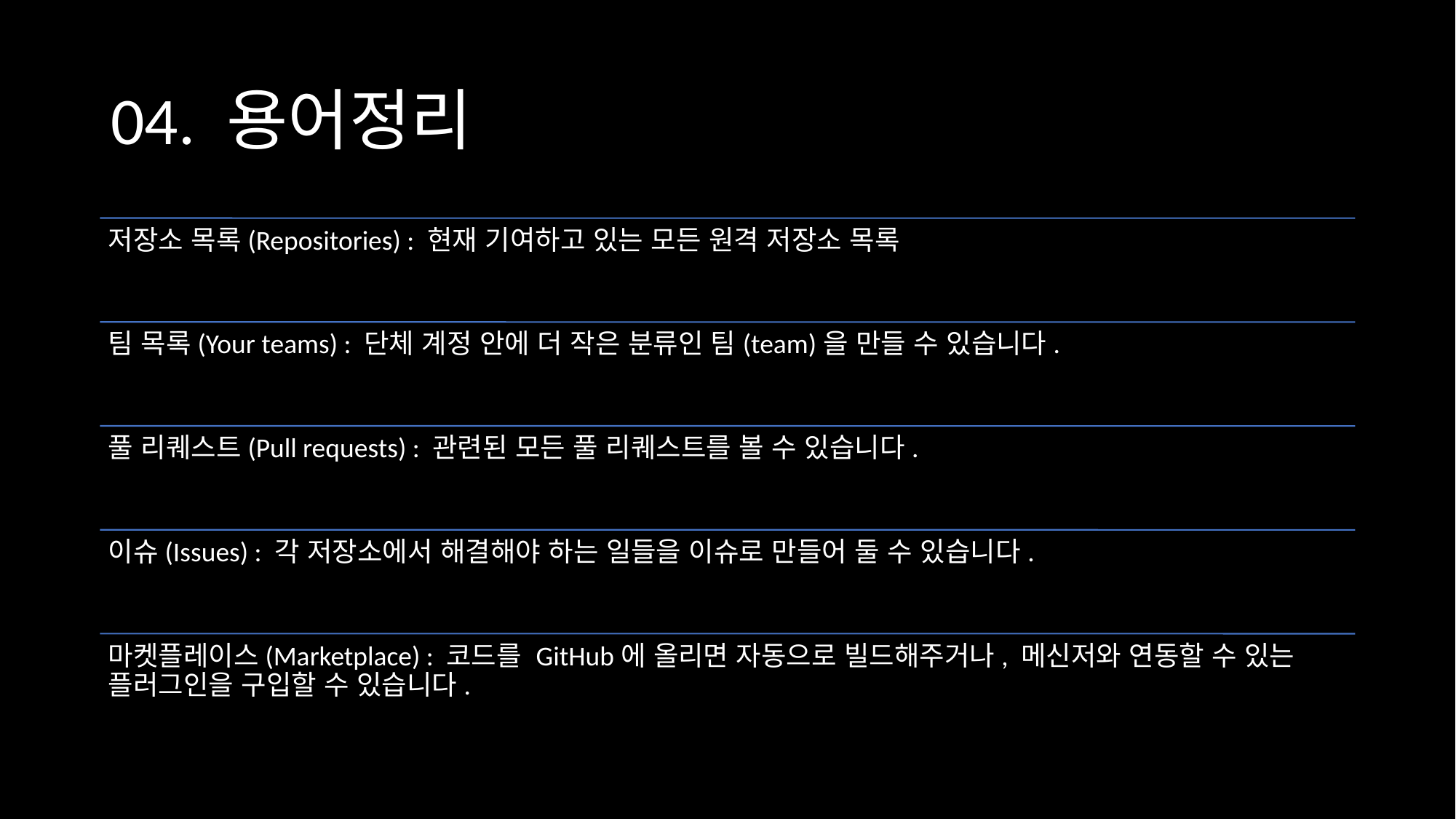

# 04. 용어정리
저장소 목록(Repositories) : 현재 기여하고 있는 모든 원격 저장소 목록
팀 목록(Your teams) : 단체 계정 안에 더 작은 분류인 팀(team)을 만들 수 있습니다.
풀 리퀘스트(Pull requests) : 관련된 모든 풀 리퀘스트를 볼 수 있습니다.
이슈(Issues) : 각 저장소에서 해결해야 하는 일들을 이슈로 만들어 둘 수 있습니다.
마켓플레이스(Marketplace) : 코드를 GitHub에 올리면 자동으로 빌드해주거나, 메신저와 연동할 수 있는 플러그인을 구입할 수 있습니다.